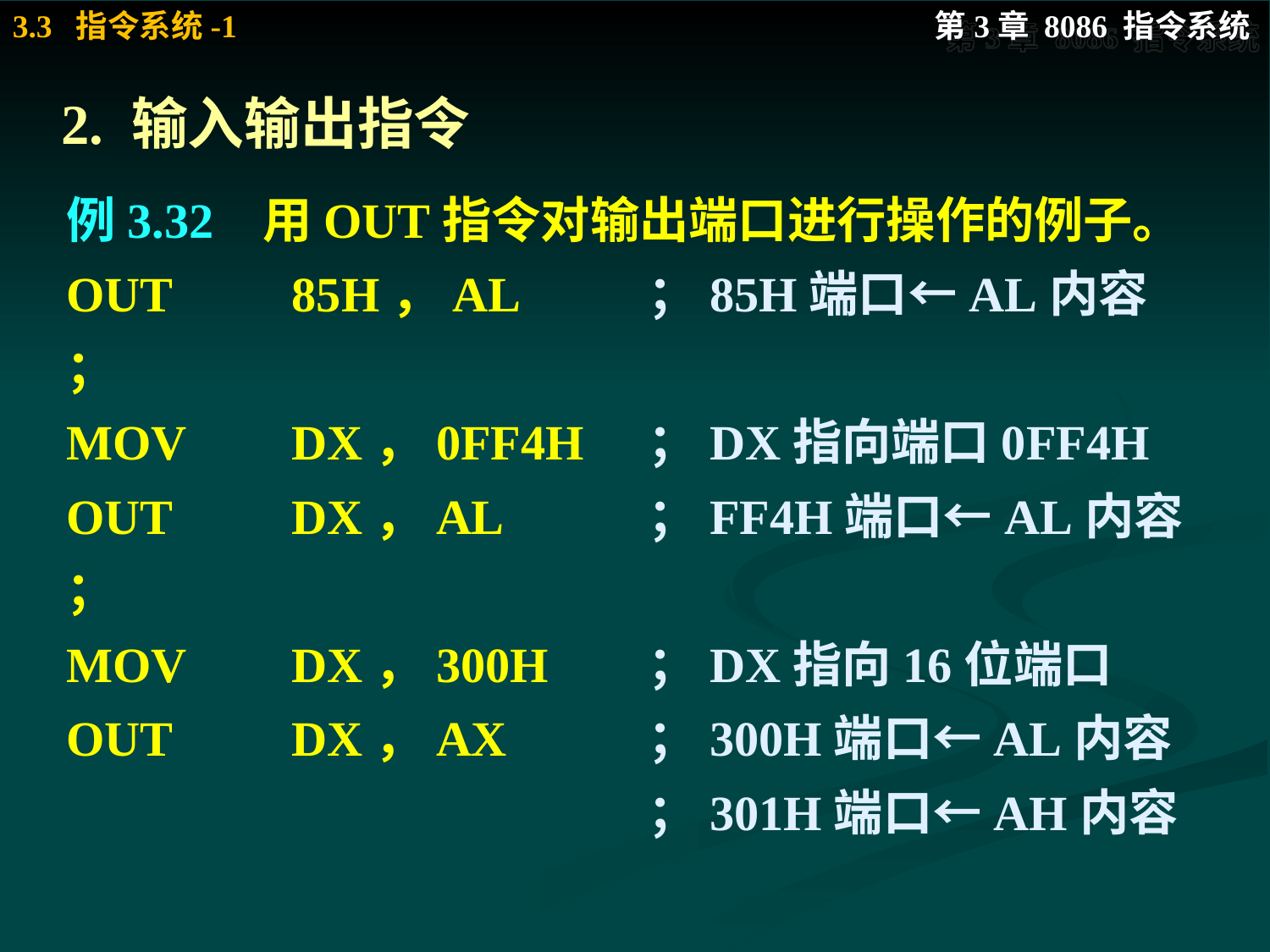

# 2. 输入输出指令
例3.32   用OUT指令对输出端口进行操作的例子。
OUT	  85H，AL		；85H端口←AL内容
；
MOV	  DX，0FF4H	；DX指向端口0FF4H
OUT	  DX，AL		；FF4H端口←AL内容
；
MOV	  DX，300H	；DX指向16位端口
OUT	  DX，AX		；300H端口←AL内容
					；301H端口←AH内容